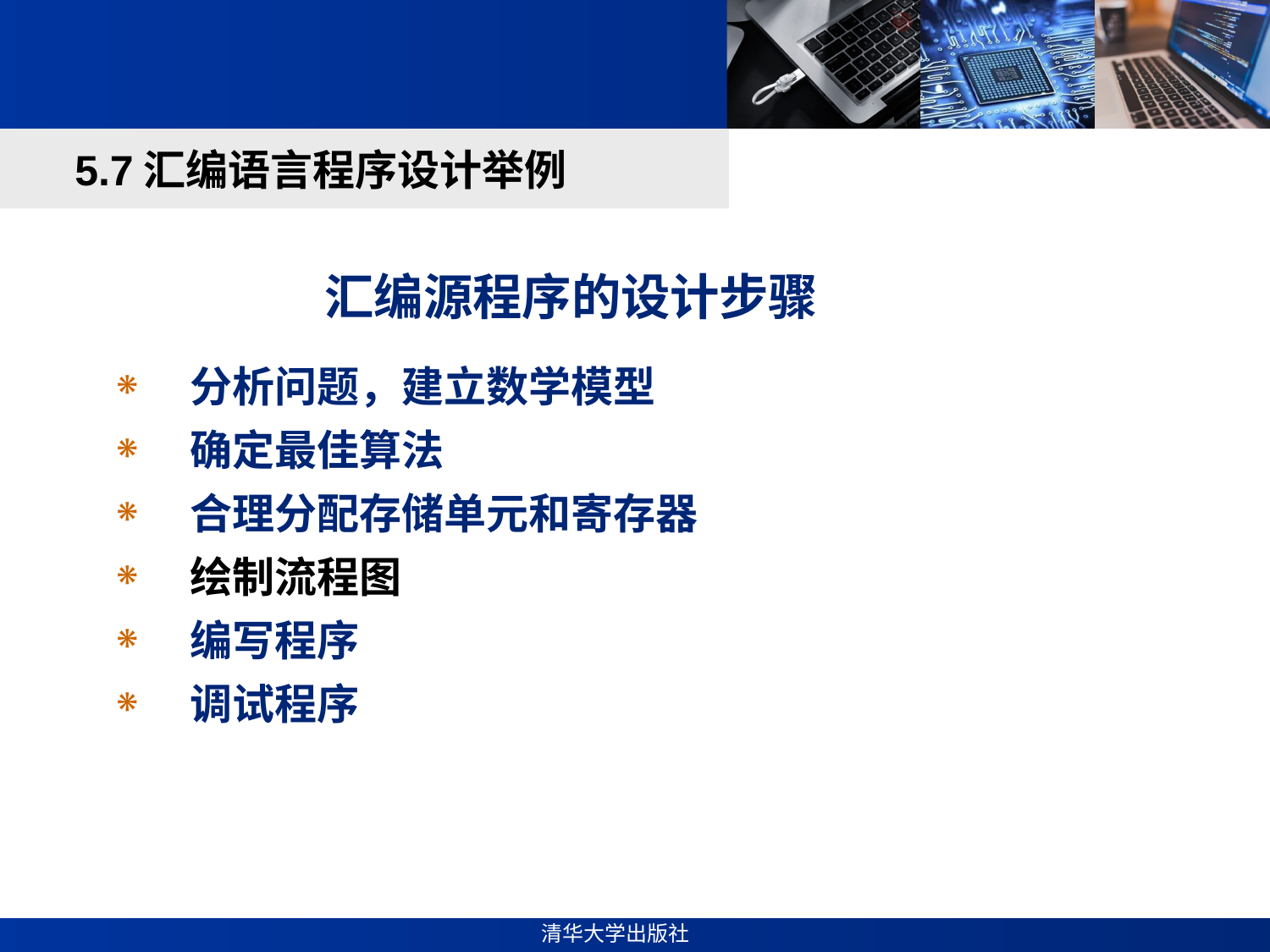

#
5.7汇编语言程序设计举例

汇编源程序的设计步骤
分析问题，建立数学模型
确定最佳算法
合理分配存储单元和寄存器
绘制流程图
编写程序
调试程序